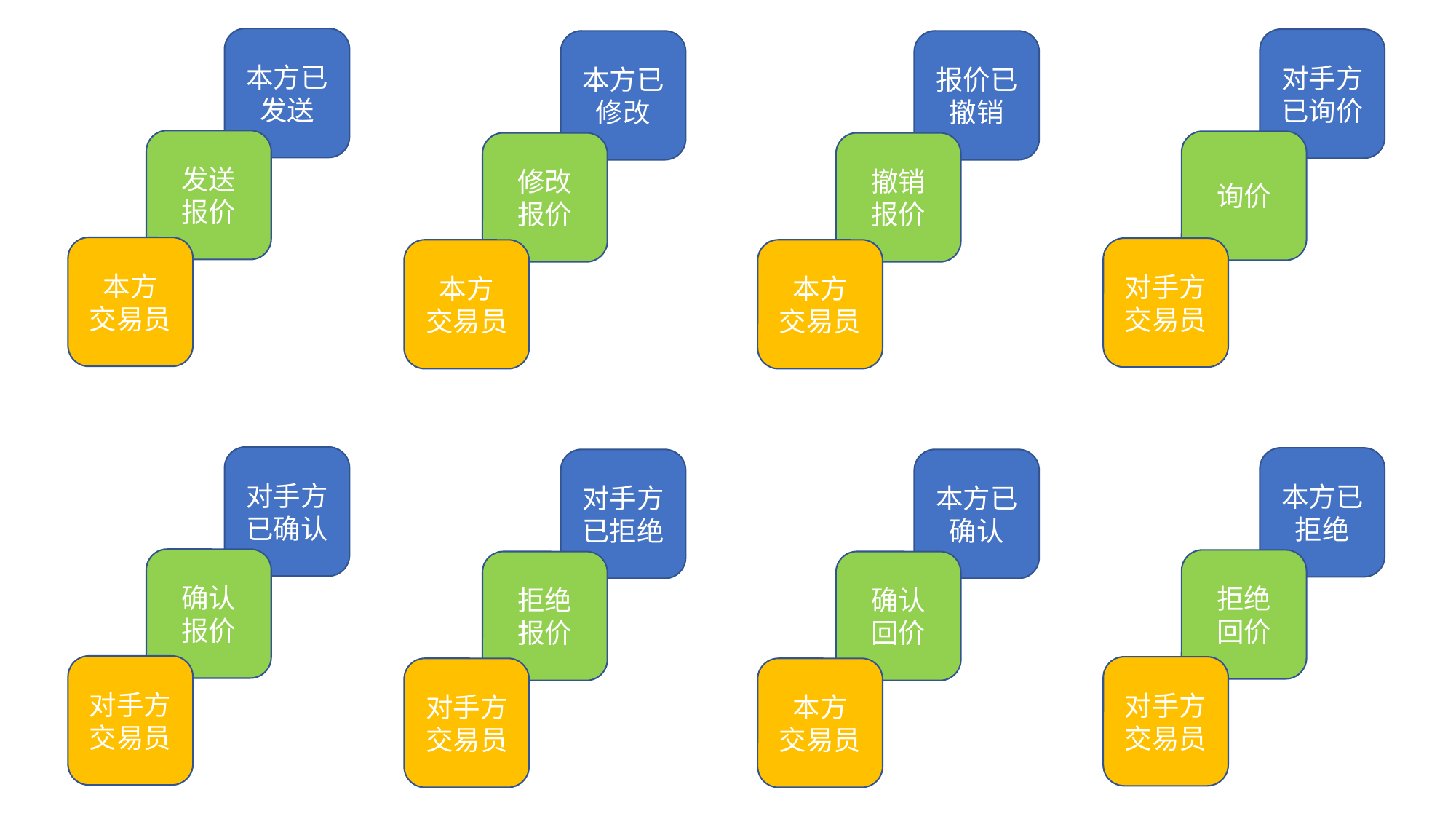

本方已发送
对手方已询价
本方已修改
报价已撤销
发送
报价
询价
修改
报价
撤销
报价
本方
交易员
对手方交易员
本方
交易员
本方
交易员
对手方已确认
本方已拒绝
对手方已拒绝
本方已确认
确认
报价
拒绝
回价
拒绝
报价
确认
回价
对手方
交易员
对手方交易员
对手方
交易员
本方
交易员